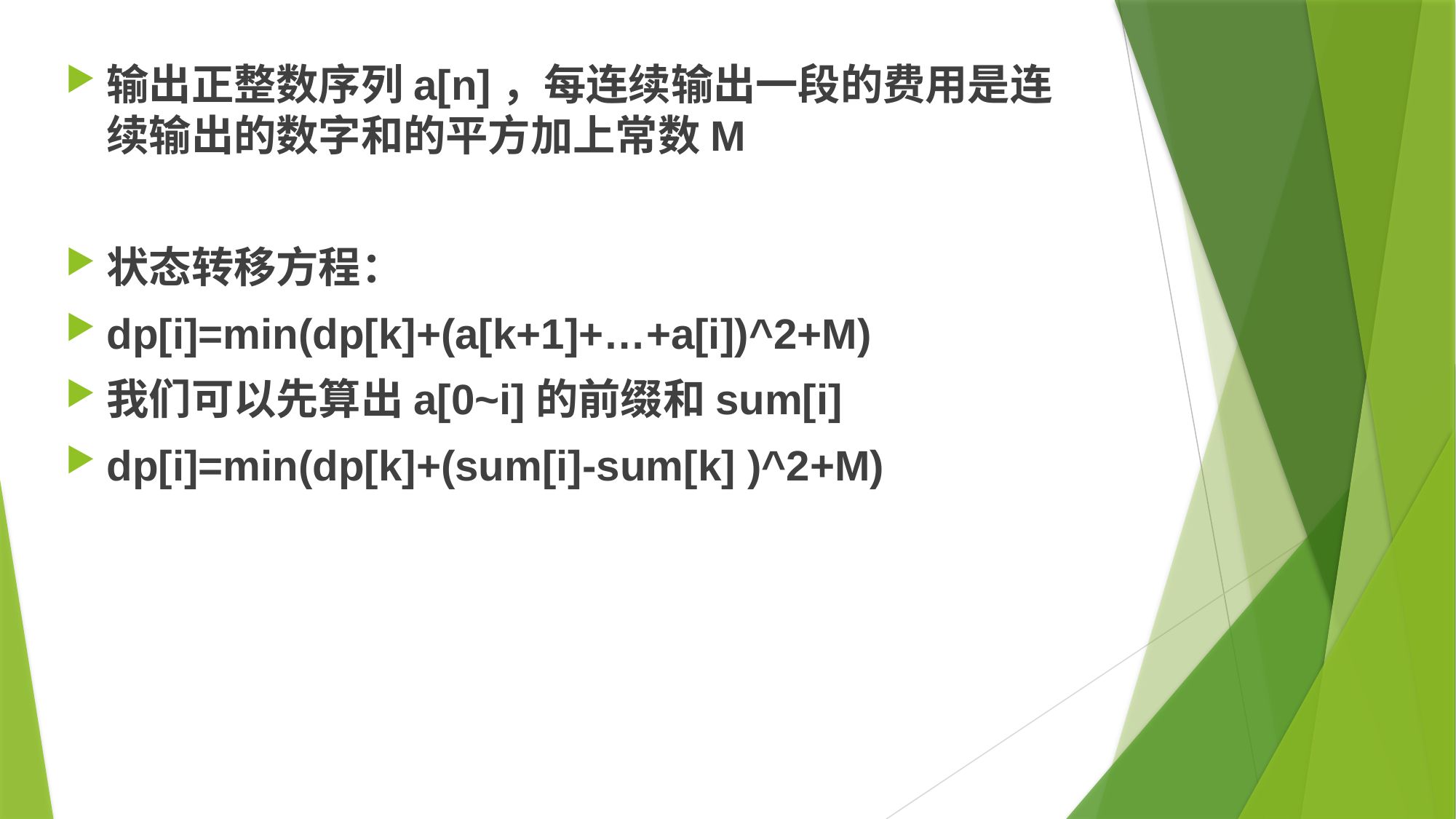

输出正整数序列a[n]，每连续输出一段的费用是连续输出的数字和的平方加上常数M

状态转移方程：
dp[i]=min(dp[k]+(a[k+1]+…+a[i])^2+M)
我们可以先算出a[0~i]的前缀和sum[i]
dp[i]=min(dp[k]+(sum[i]-sum[k] )^2+M)